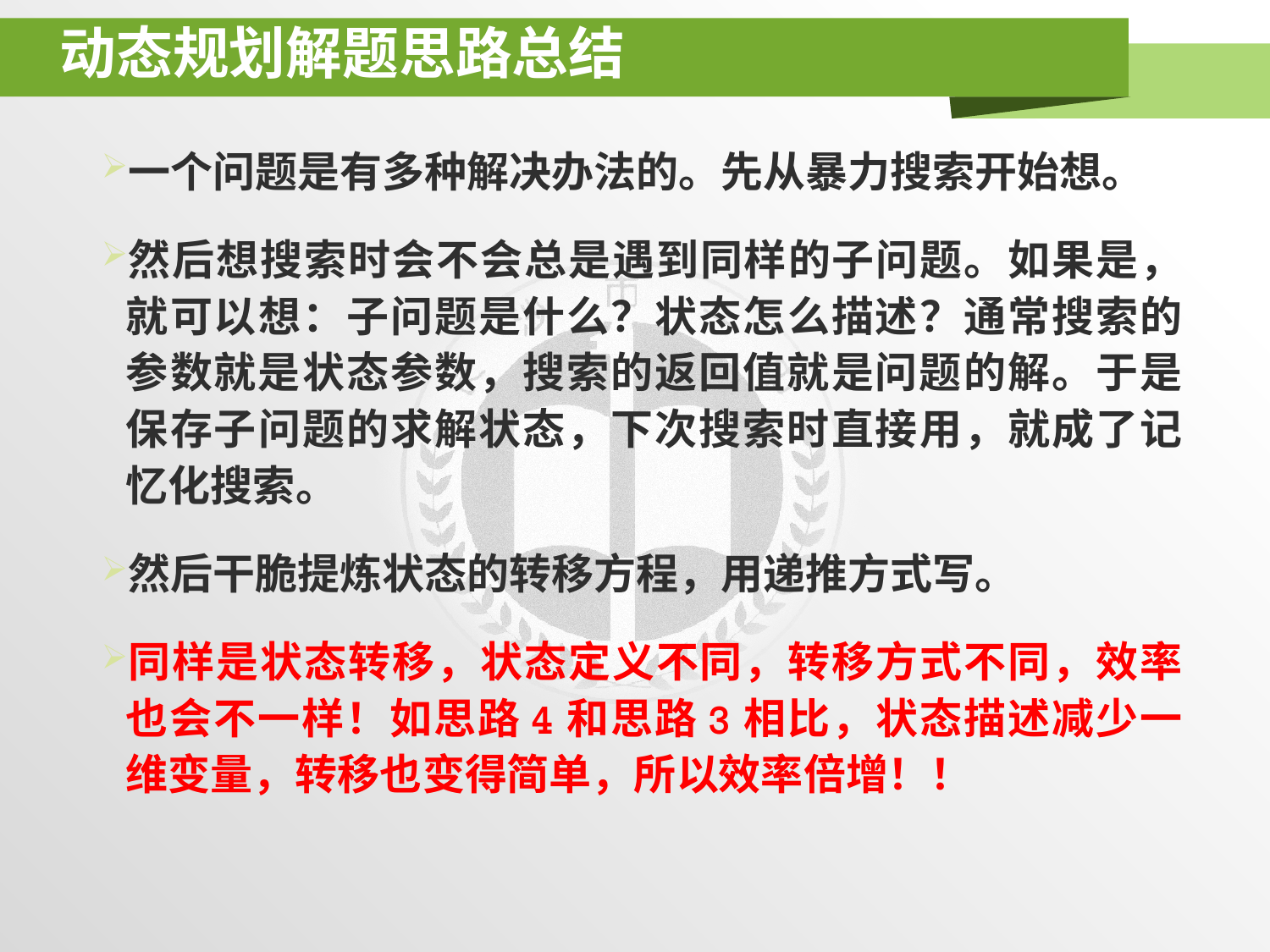

# 动态规划解题思路总结
一个问题是有多种解决办法的。先从暴力搜索开始想。
然后想搜索时会不会总是遇到同样的子问题。如果是，就可以想：子问题是什么？状态怎么描述？通常搜索的参数就是状态参数，搜索的返回值就是问题的解。于是保存子问题的求解状态，下次搜索时直接用，就成了记忆化搜索。
然后干脆提炼状态的转移方程，用递推方式写。
同样是状态转移，状态定义不同，转移方式不同，效率也会不一样！如思路4和思路3相比，状态描述减少一维变量，转移也变得简单，所以效率倍增！！